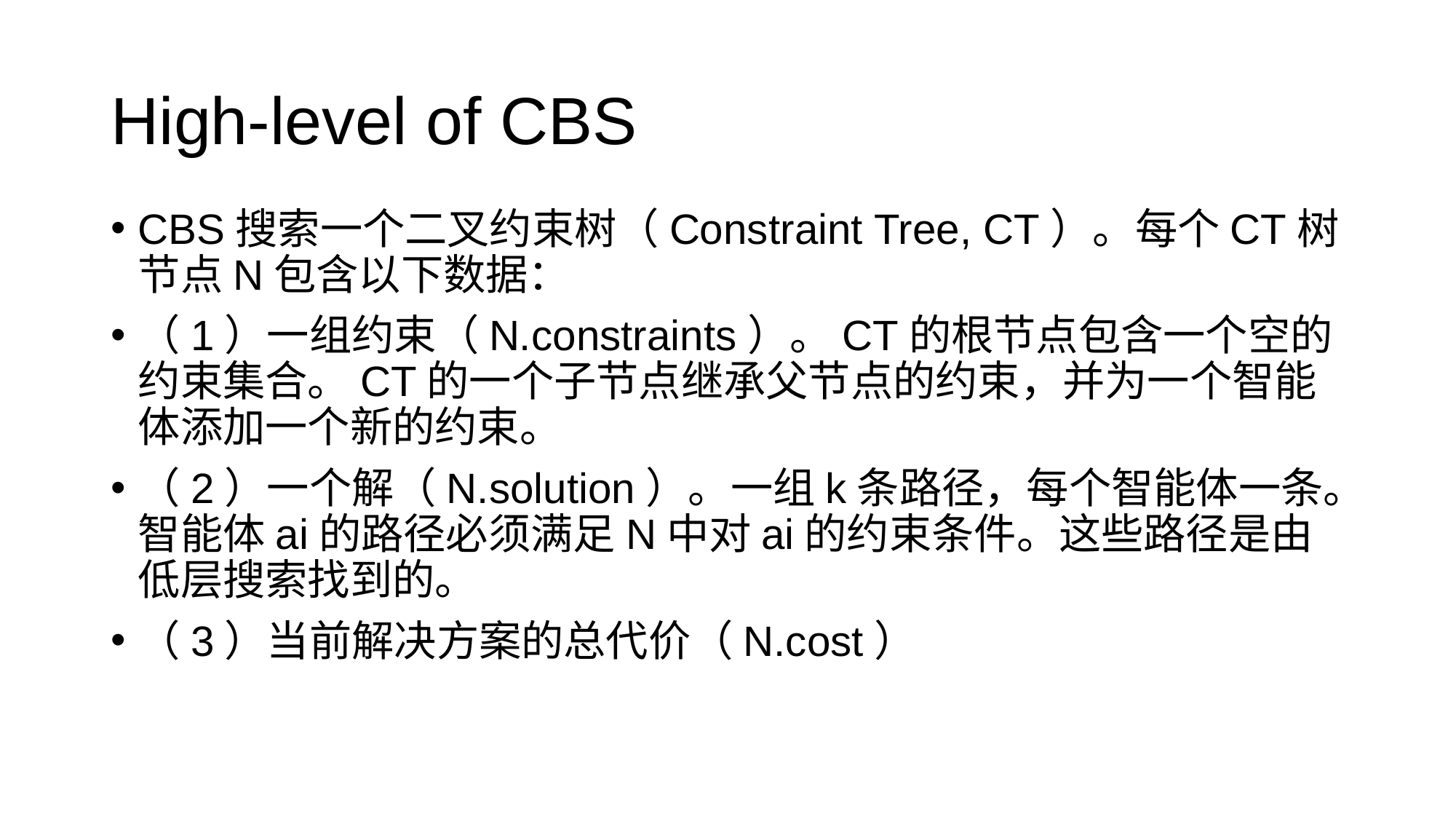

# High-level of CBS
CBS搜索一个二叉约束树（Constraint Tree, CT）。每个CT树节点N包含以下数据：
（1）一组约束（N.constraints）。CT的根节点包含一个空的约束集合。CT的一个子节点继承父节点的约束，并为一个智能体添加一个新的约束。
（2）一个解（N.solution）。一组k条路径，每个智能体一条。智能体ai的路径必须满足N中对ai的约束条件。这些路径是由低层搜索找到的。
（3）当前解决方案的总代价（N.cost）